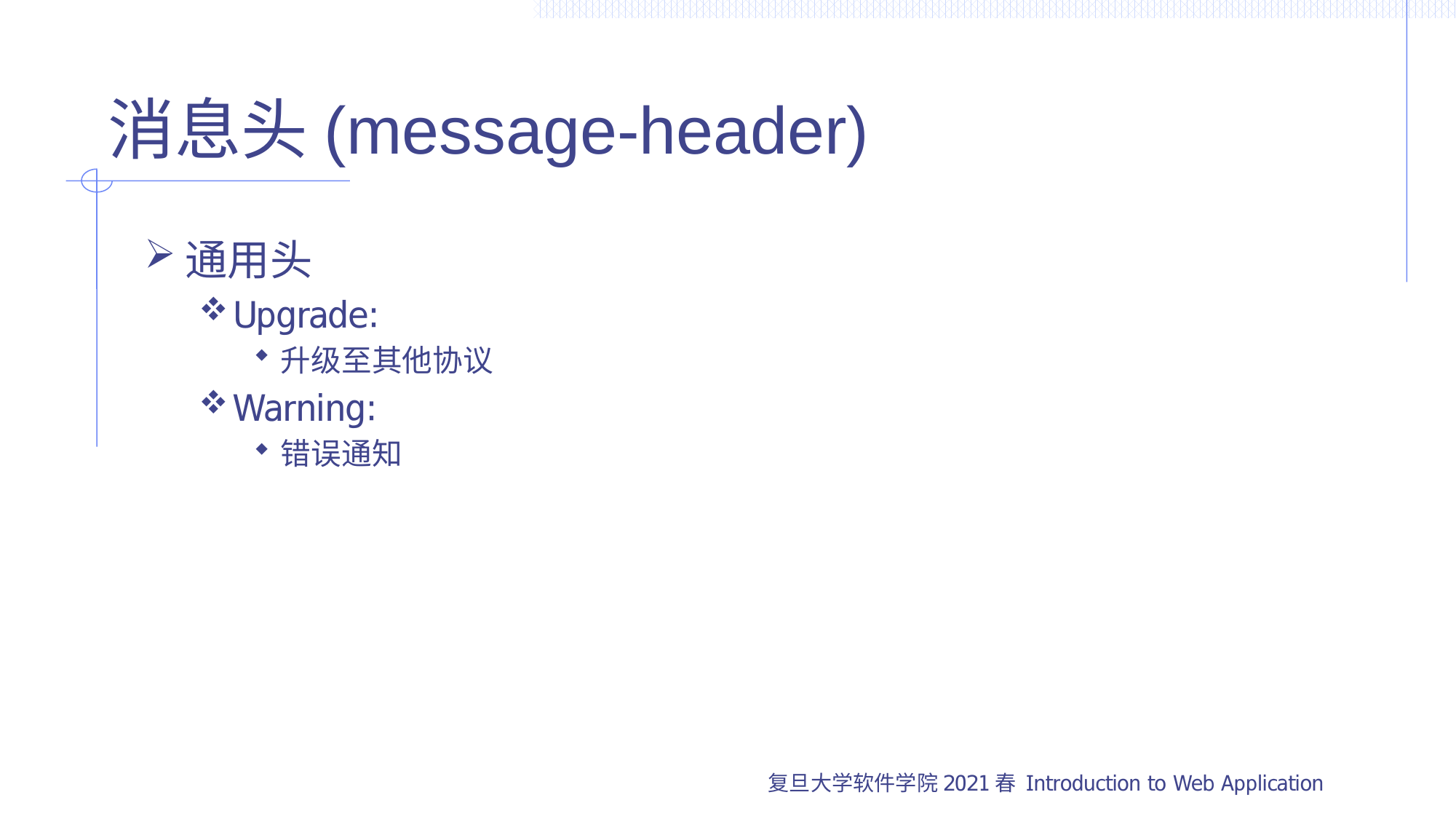

# 消息头(message-header)
通用头
Upgrade:
升级至其他协议
Warning:
错误通知